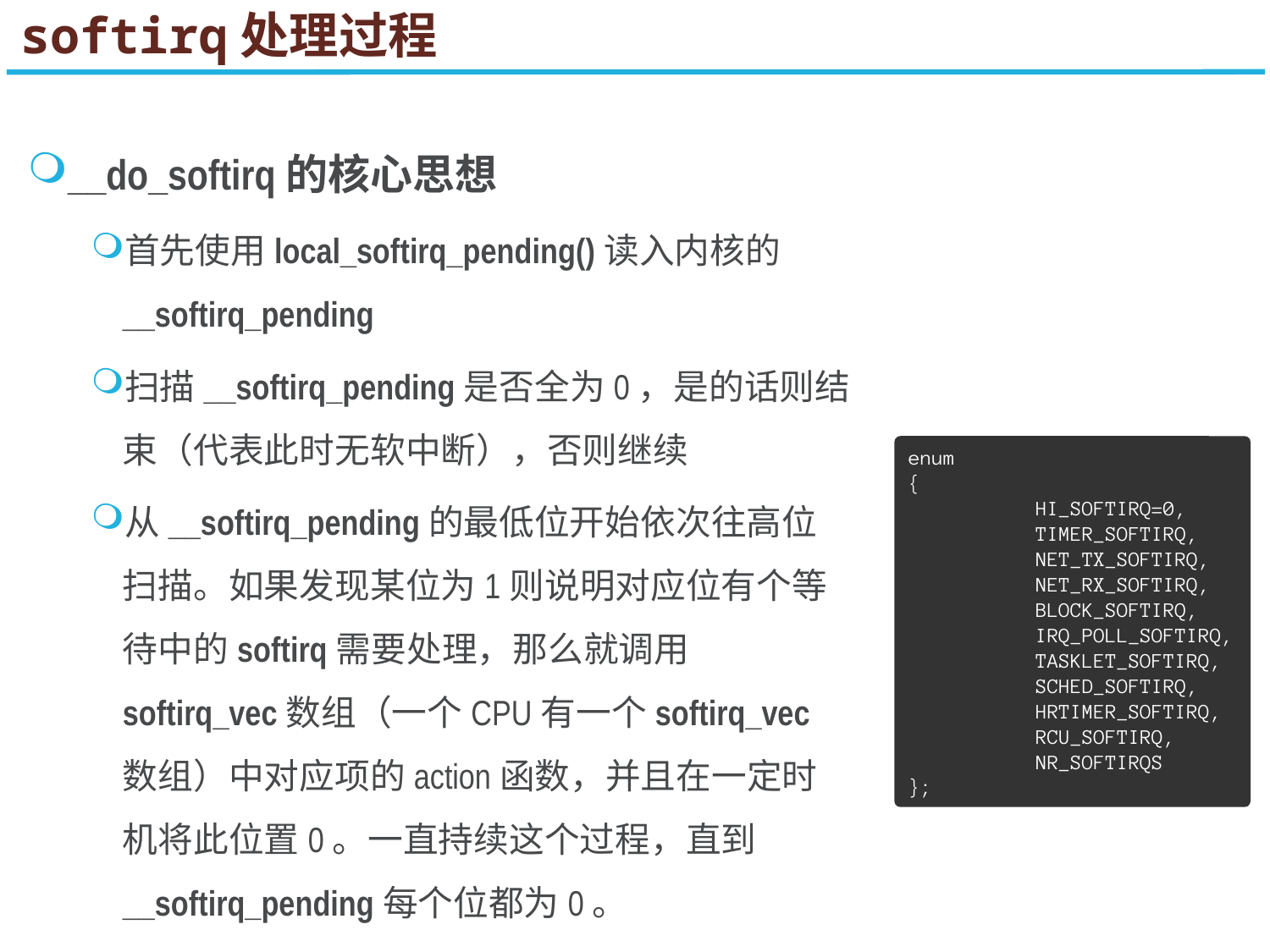

softirq处理过程
__do_softirq的核心思想
首先使用local_softirq_pending()读入内核的__softirq_pending
扫描__softirq_pending是否全为0，是的话则结束（代表此时无软中断），否则继续
从__softirq_pending的最低位开始依次往高位扫描。如果发现某位为1则说明对应位有个等待中的softirq需要处理，那么就调用softirq_vec数组（一个CPU有一个softirq_vec数组）中对应项的action函数，并且在一定时机将此位置0。一直持续这个过程，直到__softirq_pending每个位都为0。

enum
{
	HI_SOFTIRQ=0,
	TIMER_SOFTIRQ,
	NET_TX_SOFTIRQ,
	NET_RX_SOFTIRQ,
	BLOCK_SOFTIRQ,
	IRQ_POLL_SOFTIRQ,
	TASKLET_SOFTIRQ,
	SCHED_SOFTIRQ,
	HRTIMER_SOFTIRQ,
	RCU_SOFTIRQ,
	NR_SOFTIRQS
};